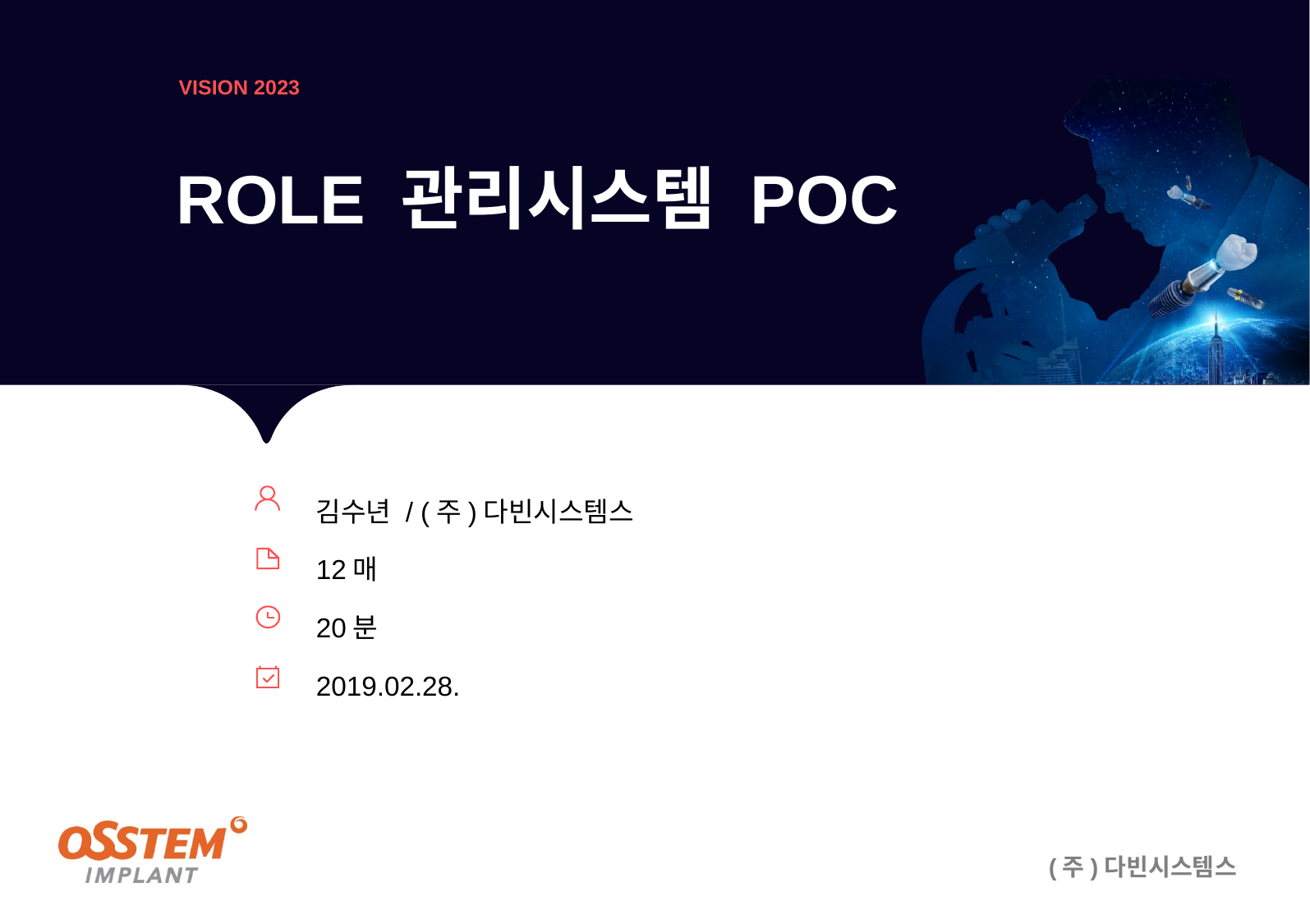

ROLE 관리시스템 POC
김수년 / (주)다빈시스템스
12매
20분
2019.02.28.